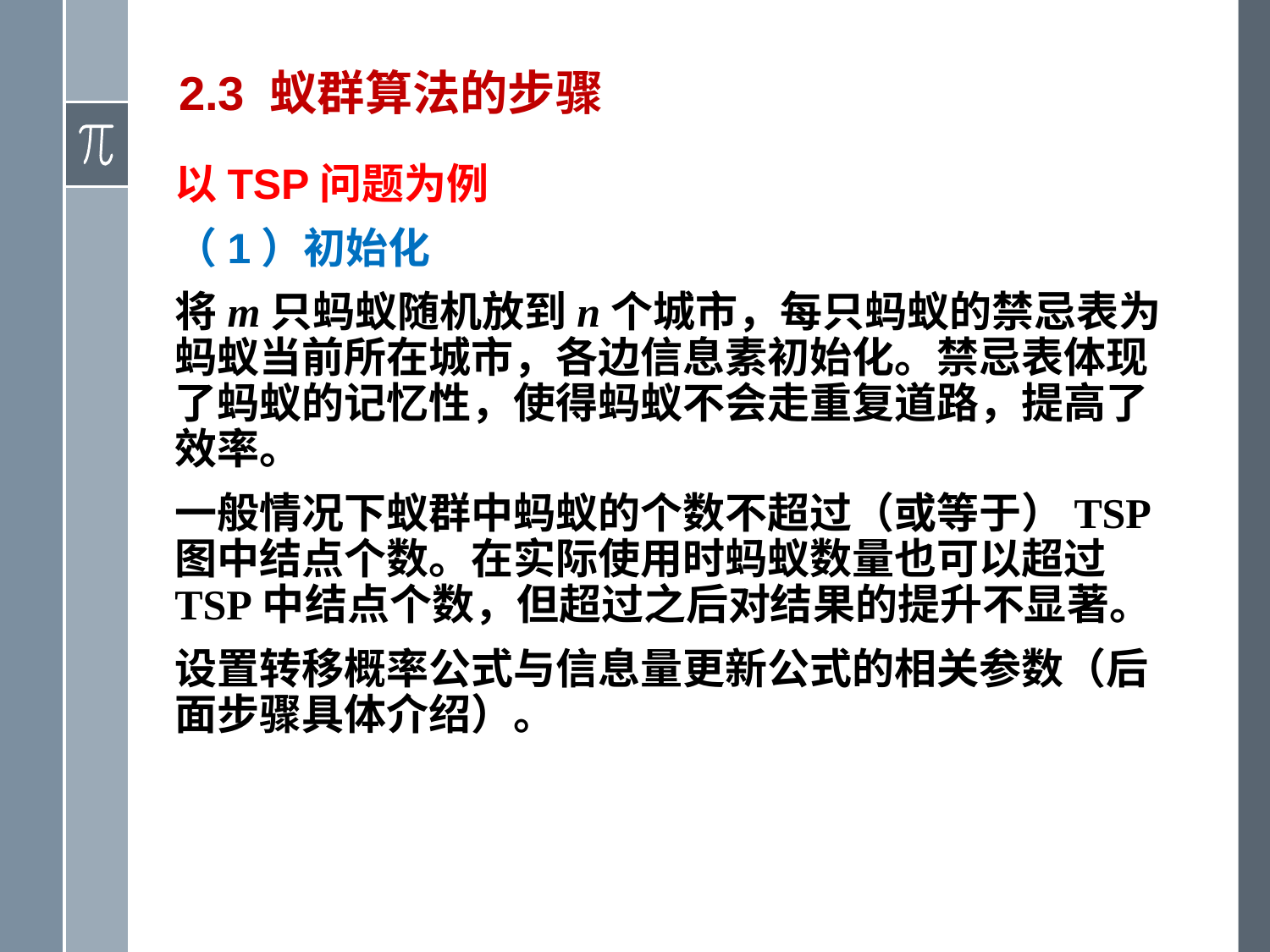

# 2.3 蚁群算法的步骤
以TSP问题为例
（1）初始化
将m只蚂蚁随机放到n个城市，每只蚂蚁的禁忌表为蚂蚁当前所在城市，各边信息素初始化。禁忌表体现了蚂蚁的记忆性，使得蚂蚁不会走重复道路，提高了效率。
一般情况下蚁群中蚂蚁的个数不超过（或等于）TSP图中结点个数。在实际使用时蚂蚁数量也可以超过TSP中结点个数，但超过之后对结果的提升不显著。
设置转移概率公式与信息量更新公式的相关参数（后面步骤具体介绍）。